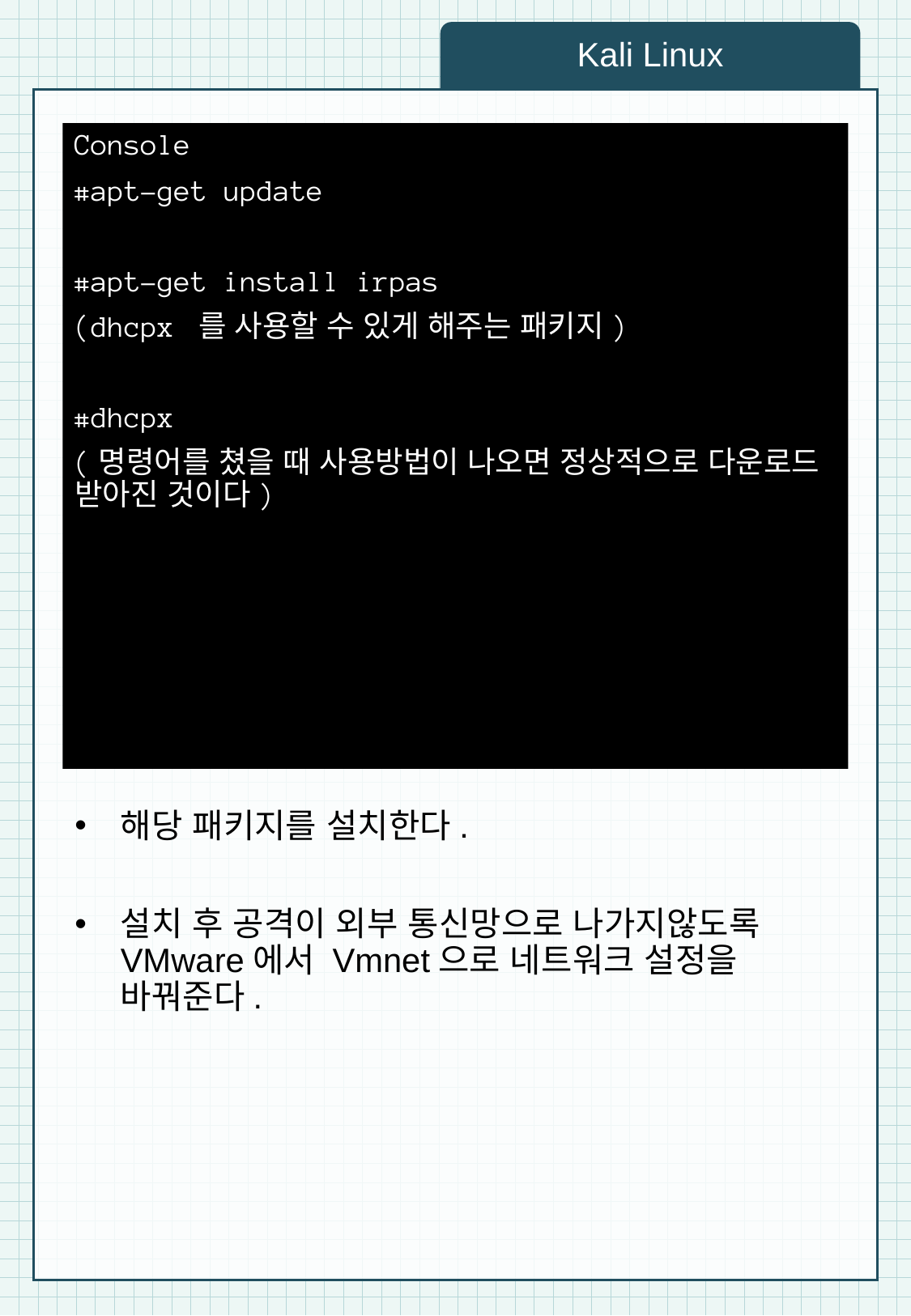

Kali Linux

Console
#apt-get update

#apt-get install irpas
(dhcpx 를 사용할 수 있게 해주는 패키지)

#dhcpx
(명령어를 쳤을 때 사용방법이 나오면 정상적으로 다운로드 받아진 것이다)
해당 패키지를 설치한다.

설치 후 공격이 외부 통신망으로 나가지않도록 VMware에서 Vmnet으로 네트워크 설정을 바꿔준다.